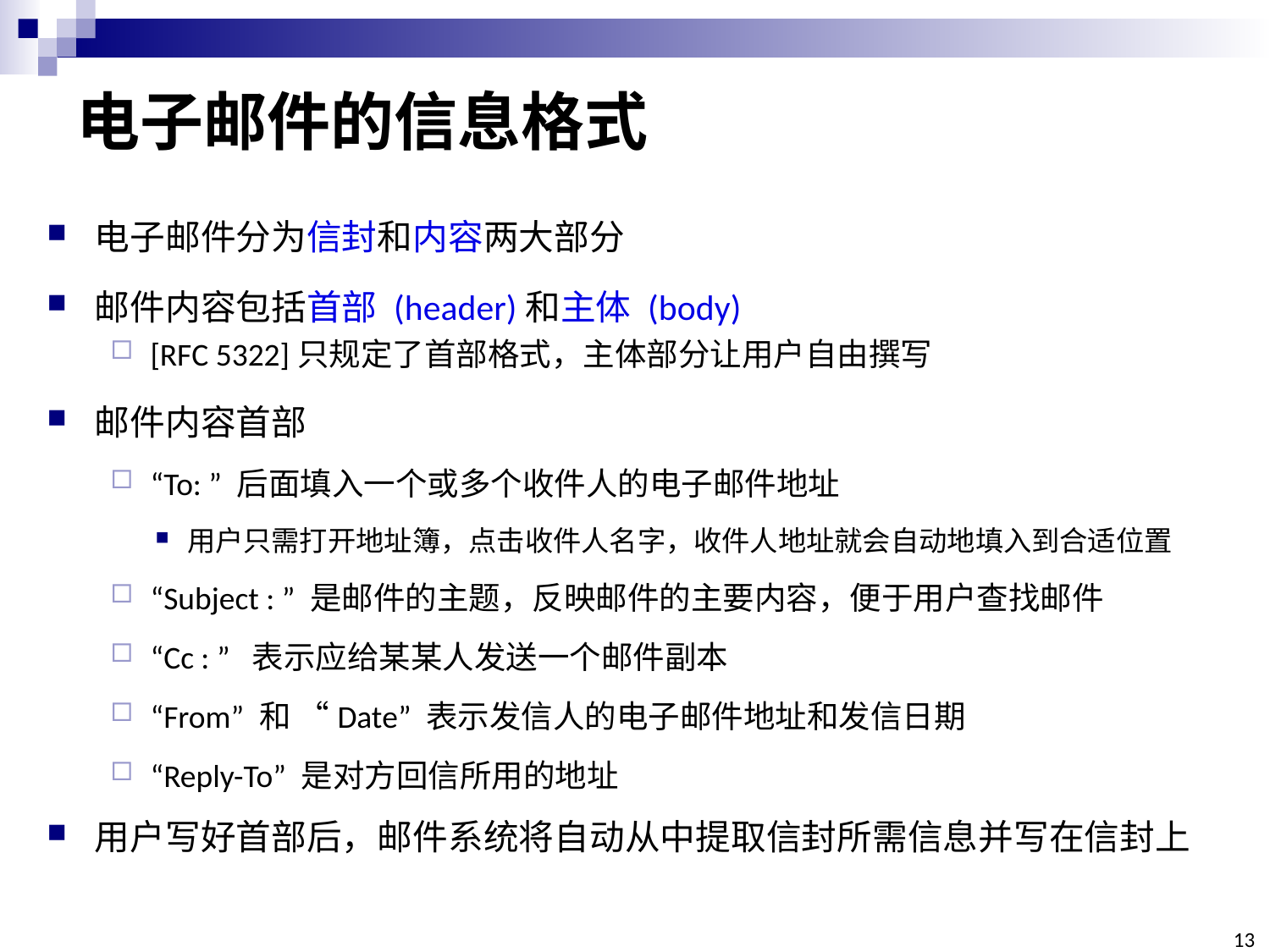

# 电子邮件的信息格式
电子邮件分为信封和内容两大部分
邮件内容包括首部 (header)和主体 (body)
[RFC 5322]只规定了首部格式，主体部分让用户自由撰写
邮件内容首部
“To: ” 后面填入一个或多个收件人的电子邮件地址
用户只需打开地址簿，点击收件人名字，收件人地址就会自动地填入到合适位置
“Subject : ” 是邮件的主题，反映邮件的主要内容，便于用户查找邮件
“Cc : ”  表示应给某某人发送一个邮件副本
“From” 和 “Date” 表示发信人的电子邮件地址和发信日期
“Reply-To” 是对方回信所用的地址
用户写好首部后，邮件系统将自动从中提取信封所需信息并写在信封上
13